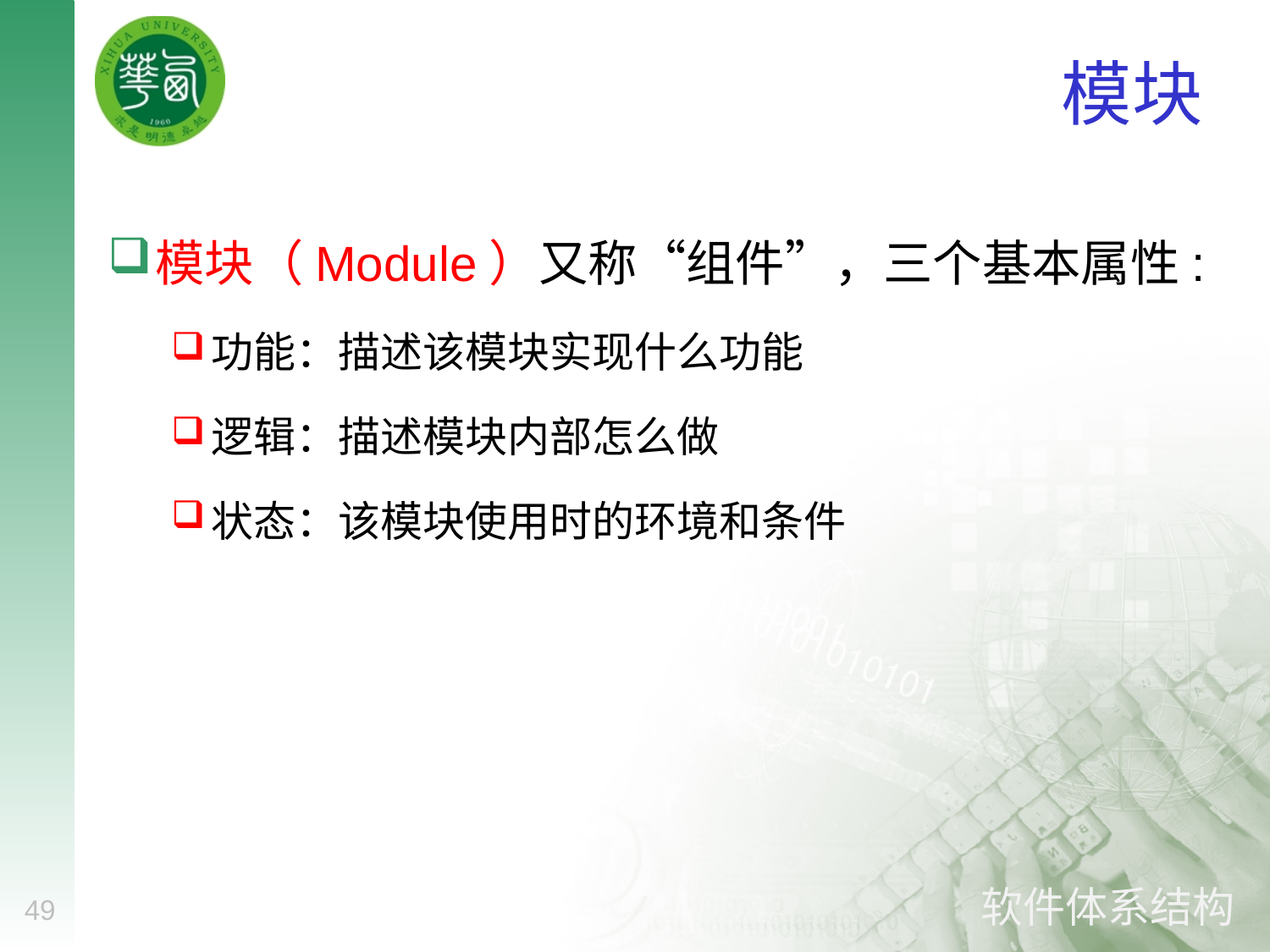

# 模块
模块（Module）又称“组件”，三个基本属性:
功能：描述该模块实现什么功能
逻辑：描述模块内部怎么做
状态：该模块使用时的环境和条件
49